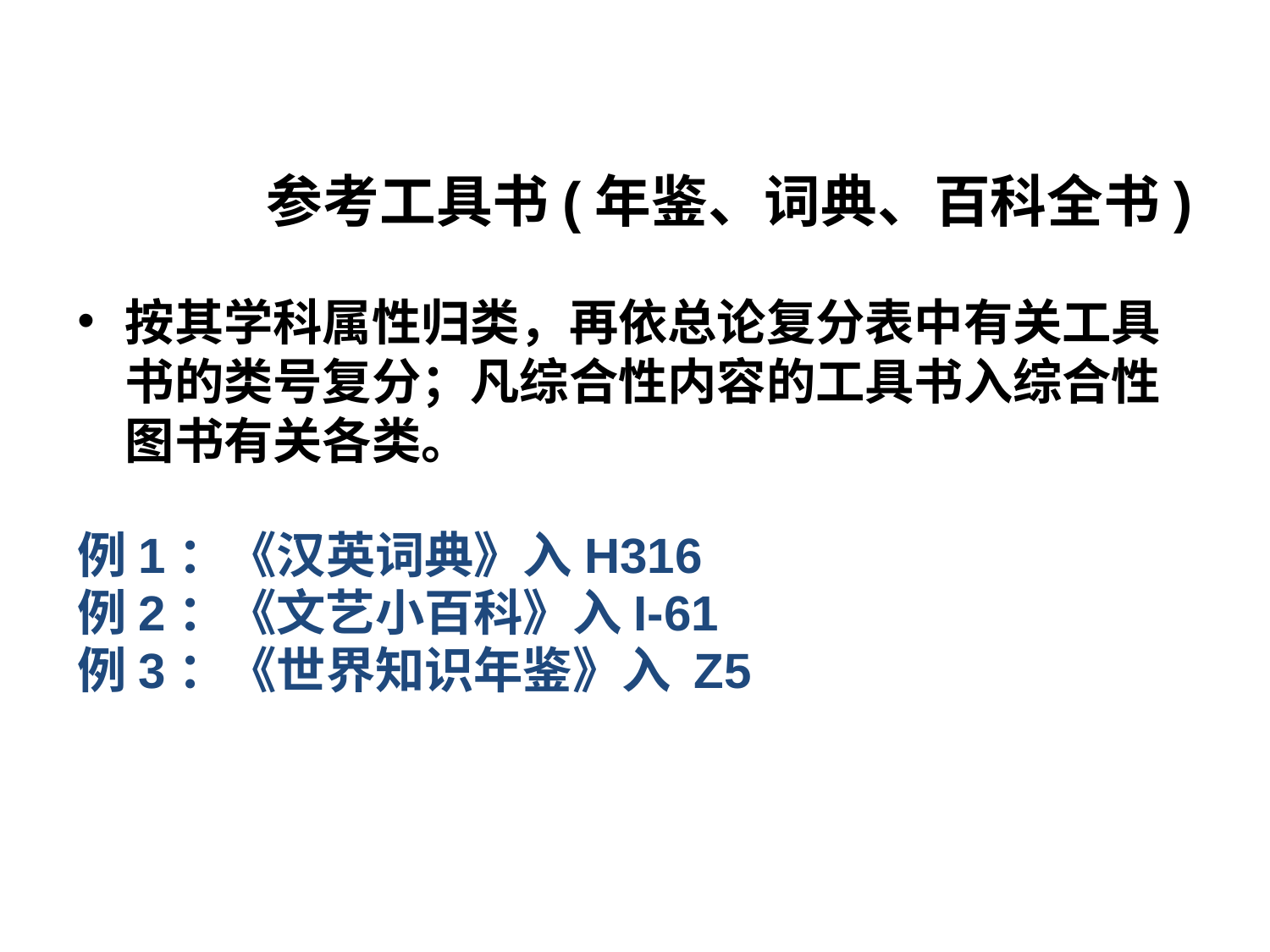

# 参考工具书(年鉴、词典、百科全书)
按其学科属性归类，再依总论复分表中有关工具书的类号复分；凡综合性内容的工具书入综合性图书有关各类。

例1：《汉英词典》入H316
例2：《文艺小百科》入I-61
例3：《世界知识年鉴》入 Z5